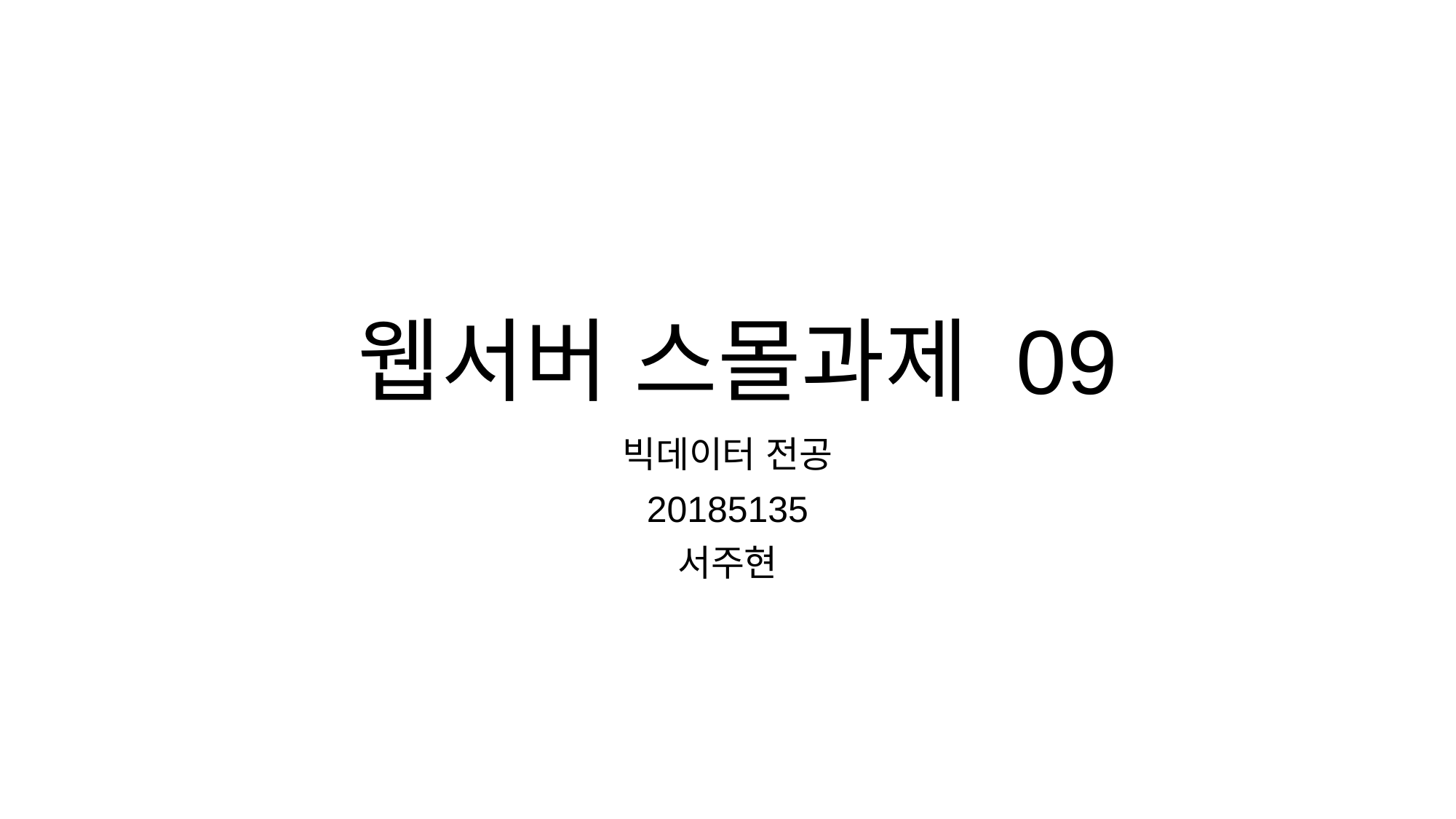

# 웹서버 스몰과제 09
빅데이터 전공
20185135
서주현